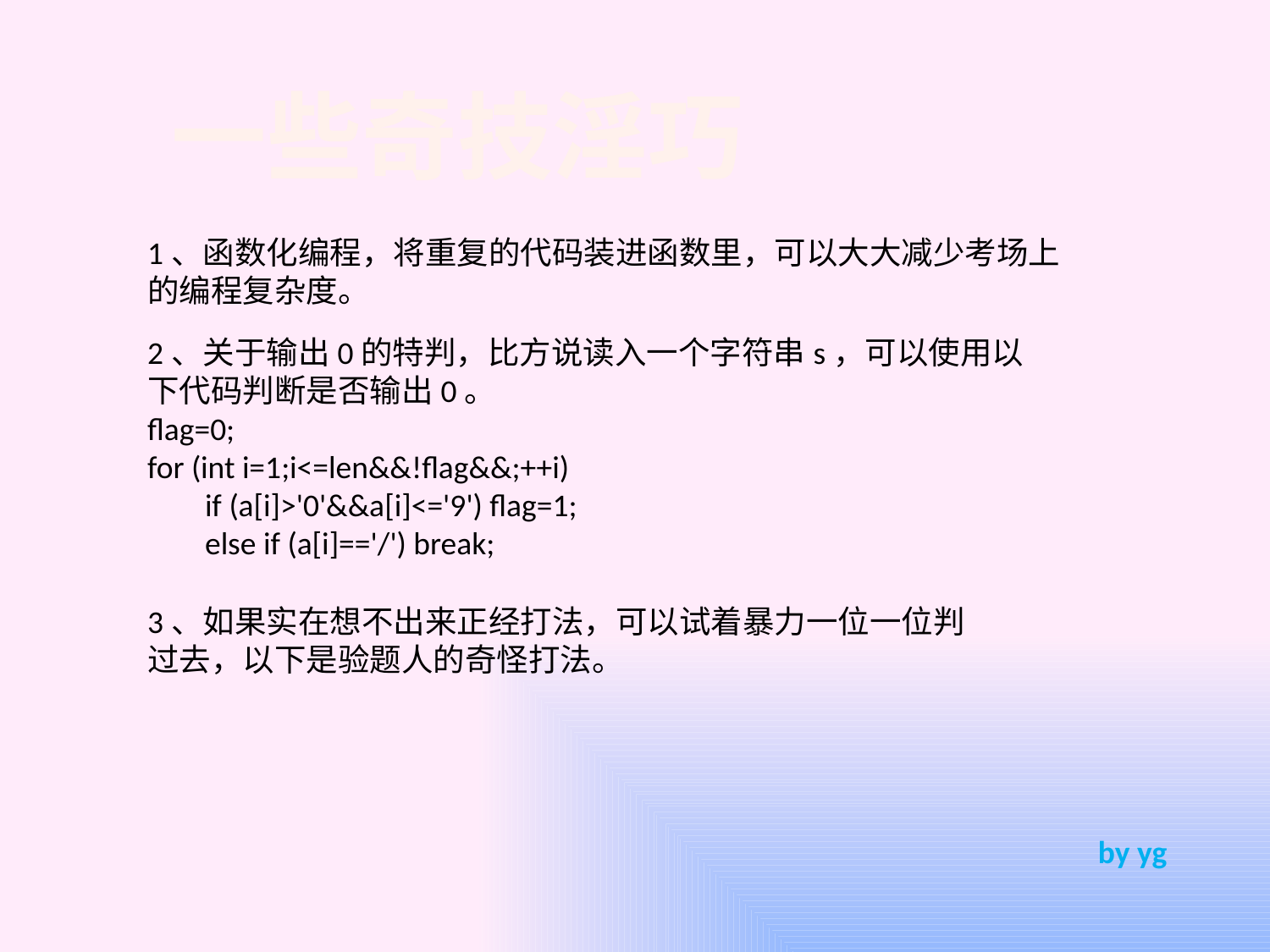

一些奇技淫巧
1、函数化编程，将重复的代码装进函数里，可以大大减少考场上的编程复杂度。
2、关于输出0的特判，比方说读入一个字符串s，可以使用以下代码判断是否输出0。
flag=0;
for (int i=1;i<=len&&!flag&&;++i)
        if (a[i]>'0'&&a[i]<='9') flag=1;
        else if (a[i]=='/') break;
3、如果实在想不出来正经打法，可以试着暴力一位一位判过去，以下是验题人的奇怪打法。
by yg